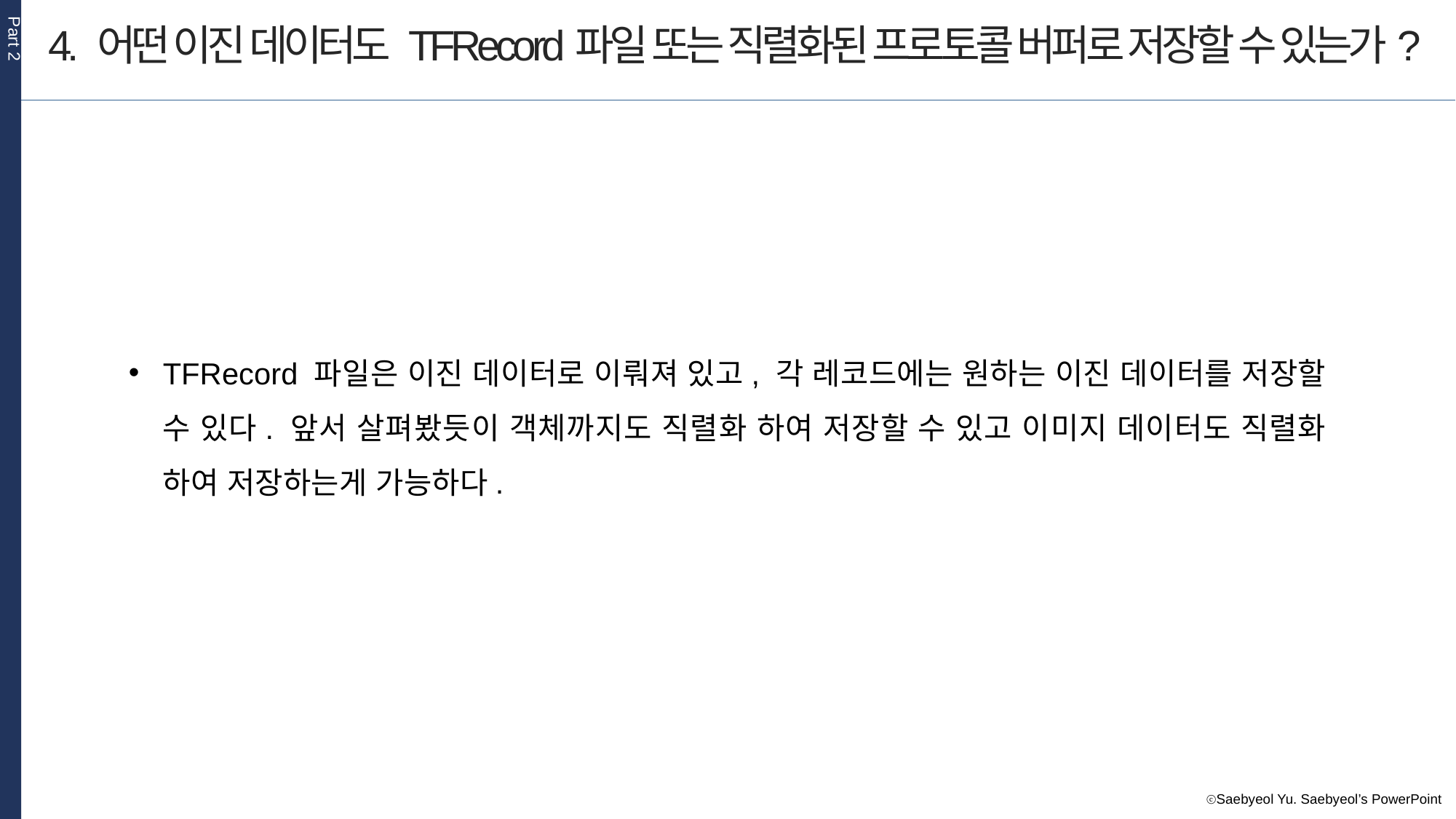

Part 2
4. 어떤 이진 데이터도 TFRecord파일 또는 직렬화된 프로토콜 버퍼로 저장할 수 있는가?
TFRecord 파일은 이진 데이터로 이뤄져 있고, 각 레코드에는 원하는 이진 데이터를 저장할 수 있다. 앞서 살펴봤듯이 객체까지도 직렬화 하여 저장할 수 있고 이미지 데이터도 직렬화 하여 저장하는게 가능하다.